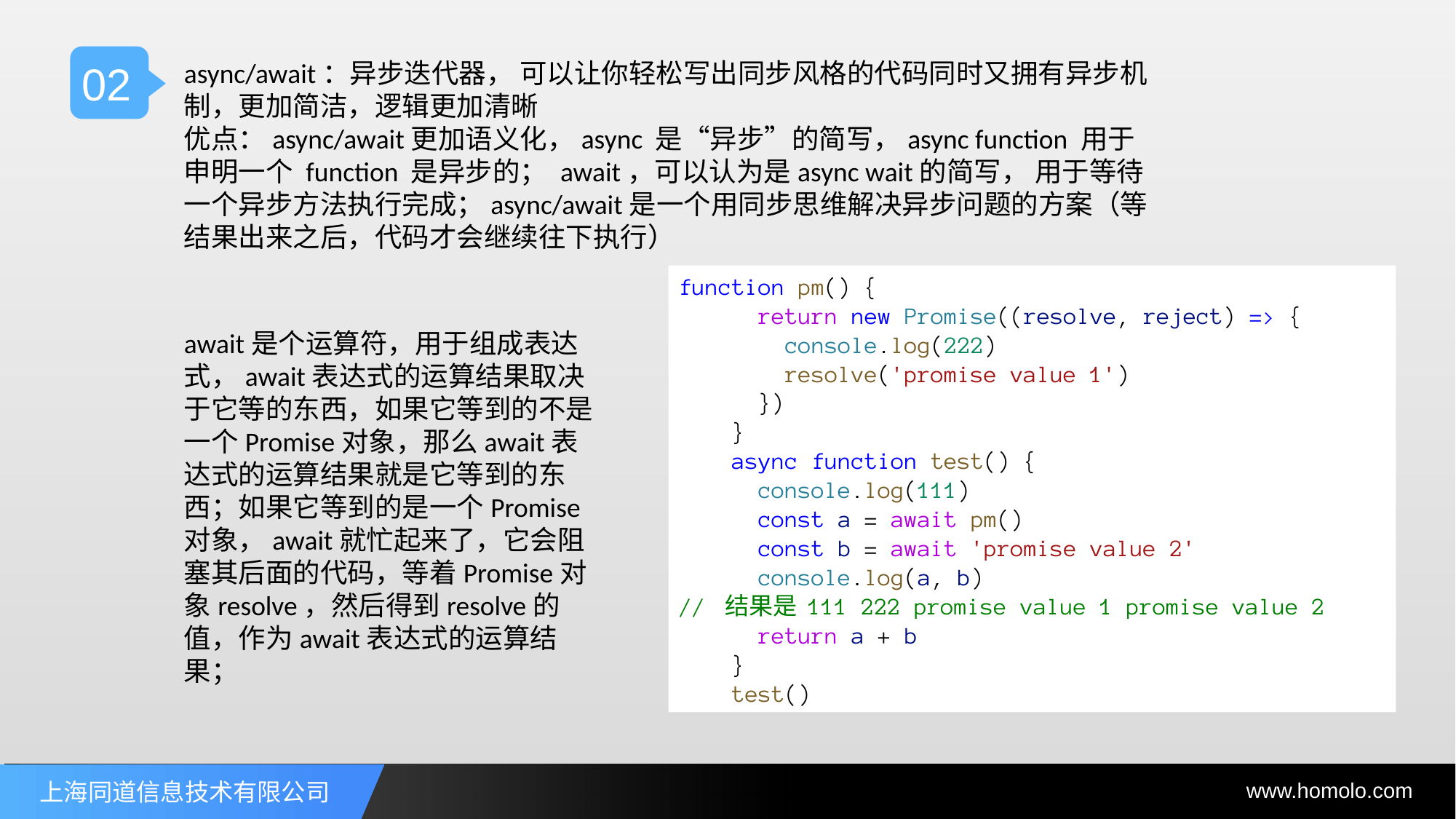

02
async/await：异步迭代器， 可以让你轻松写出同步风格的代码同时又拥有异步机制，更加简洁，逻辑更加清晰
优点：async/await更加语义化，async 是“异步”的简写，async function 用于申明一个 function 是异步的； await，可以认为是async wait的简写， 用于等待一个异步方法执行完成；async/await是一个用同步思维解决异步问题的方案（等结果出来之后，代码才会继续往下执行）

function pm() {
      return new Promise((resolve, reject) => {
        console.log(222)
        resolve('promise value 1')
      })
    }
    async function test() {
      console.log(111)
      const a = await pm()
      const b = await 'promise value 2'
      console.log(a, b)
// 结果是 111 222 promise value 1 promise value 2
      return a + b
    }
    test()
await是个运算符，用于组成表达式，await表达式的运算结果取决于它等的东西，如果它等到的不是一个Promise对象，那么await表达式的运算结果就是它等到的东西；如果它等到的是一个Promise对象，await就忙起来了，它会阻塞其后面的代码，等着Promise对象resolve，然后得到resolve的值，作为await表达式的运算结果；